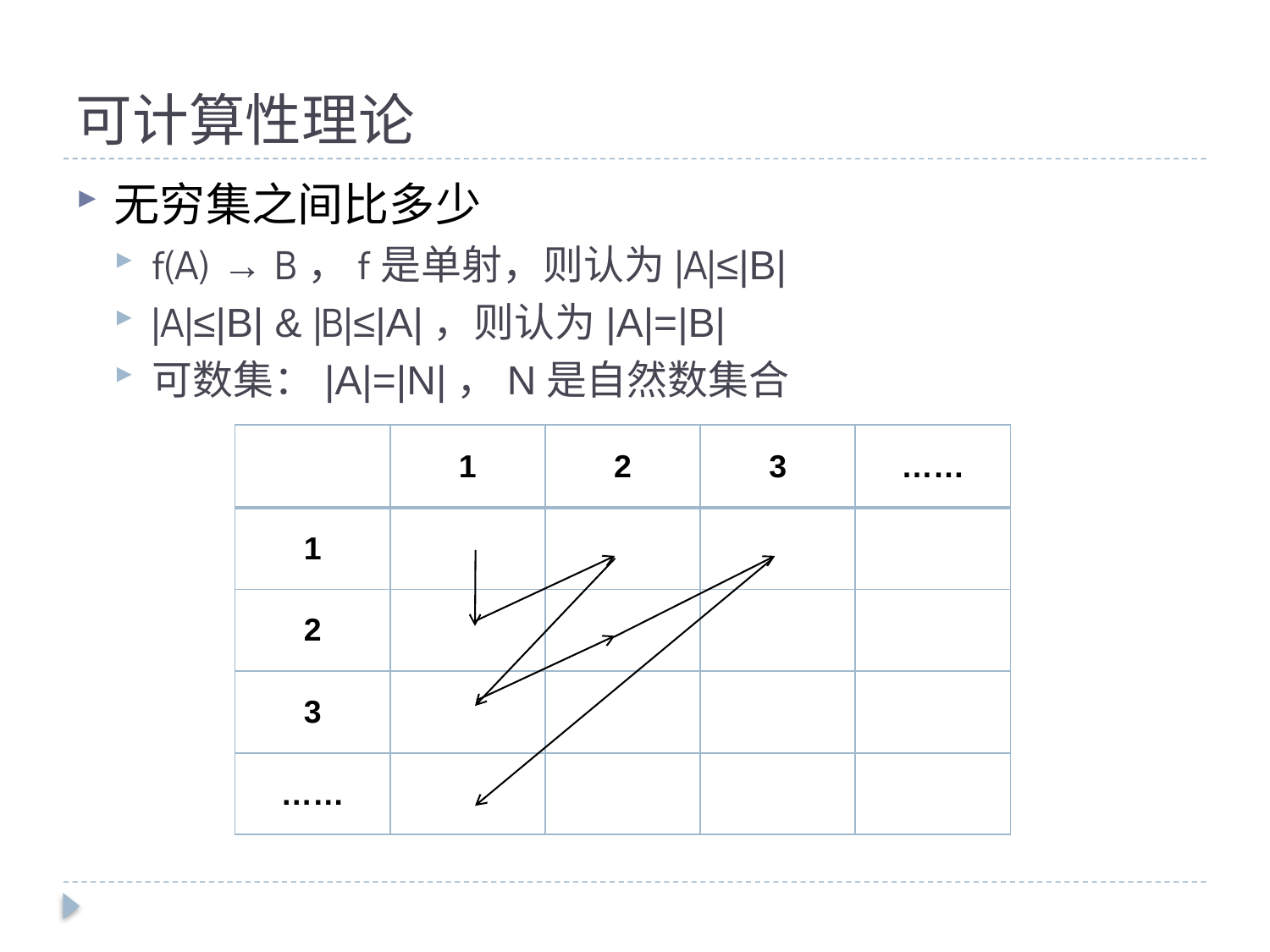

# 可计算性理论
无穷集之间比多少
f(A) → B，f是单射，则认为|A|≤|B|
|A|≤|B| & |B|≤|A|，则认为|A|=|B|
可数集：|A|=|N|，N是自然数集合
|  | 1 | 2 | 3 | …… |
| --- | --- | --- | --- | --- |
| 1 |  |  |  |  |
| 2 |  |  |  |  |
| 3 |  |  |  |  |
| …… |  |  |  |  |